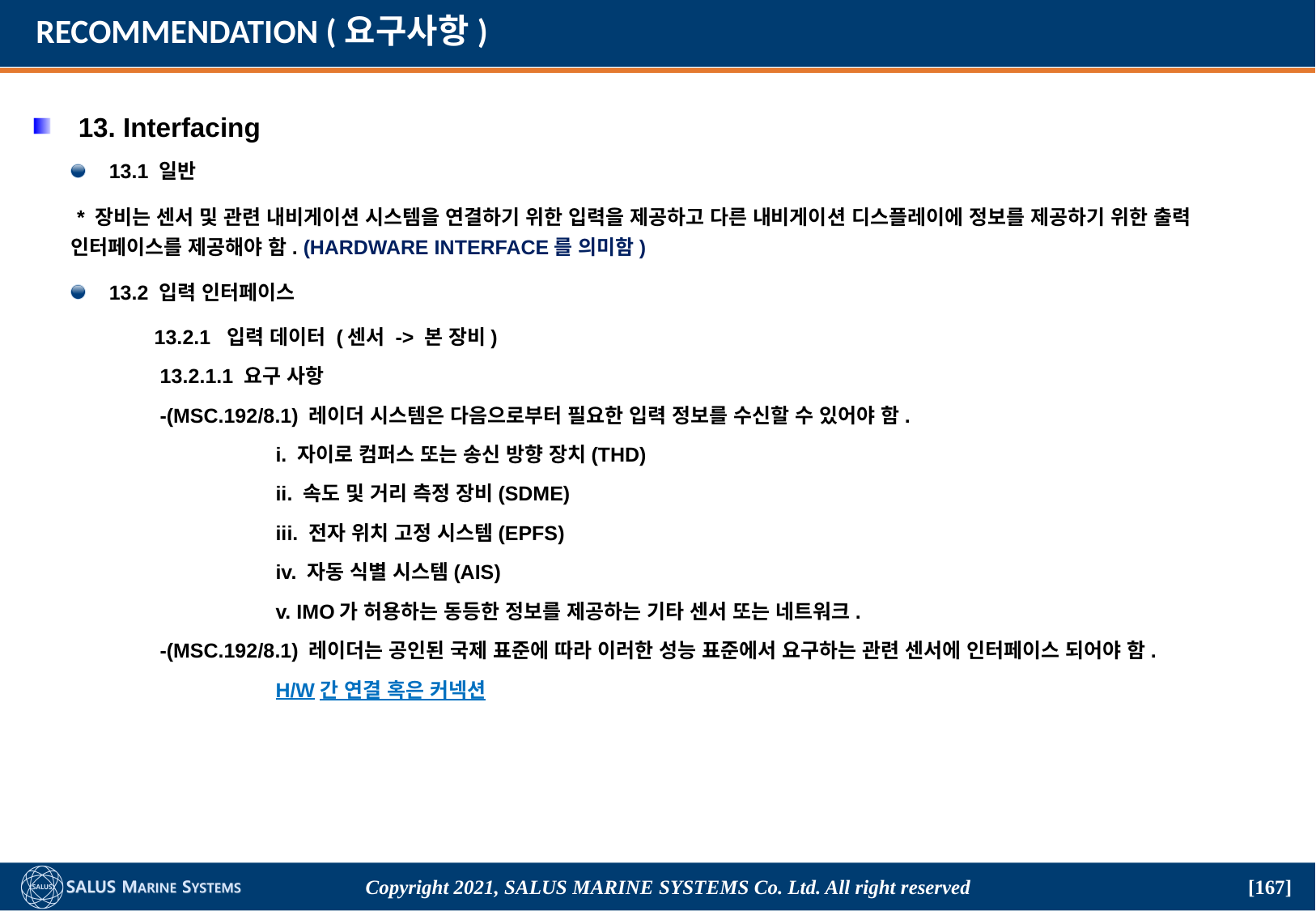

# RECOMMENDATION (요구사항)
13. Interfacing
13.1 일반
 * 장비는 센서 및 관련 내비게이션 시스템을 연결하기 위한 입력을 제공하고 다른 내비게이션 디스플레이에 정보를 제공하기 위한 출력 인터페이스를 제공해야 함. (HARDWARE INTERFACE를 의미함)
13.2 입력 인터페이스
	13.2.1  입력 데이터 (센서 -> 본 장비)
	 13.2.1.1 요구 사항
	 -(MSC.192/8.1) 레이더 시스템은 다음으로부터 필요한 입력 정보를 수신할 수 있어야 함.
		i. 자이로 컴퍼스 또는 송신 방향 장치(THD)
		ii. 속도 및 거리 측정 장비(SDME)
		iii. 전자 위치 고정 시스템(EPFS)
		iv. 자동 식별 시스템(AIS)
		v. IMO가 허용하는 동등한 정보를 제공하는 기타 센서 또는 네트워크.
	 -(MSC.192/8.1) 레이더는 공인된 국제 표준에 따라 이러한 성능 표준에서 요구하는 관련 센서에 인터페이스 되어야 함.
		H/W간 연결 혹은 커넥션
Copyright 2021, SALUS Marine Systems Co. Ltd. All right reserved
[167]